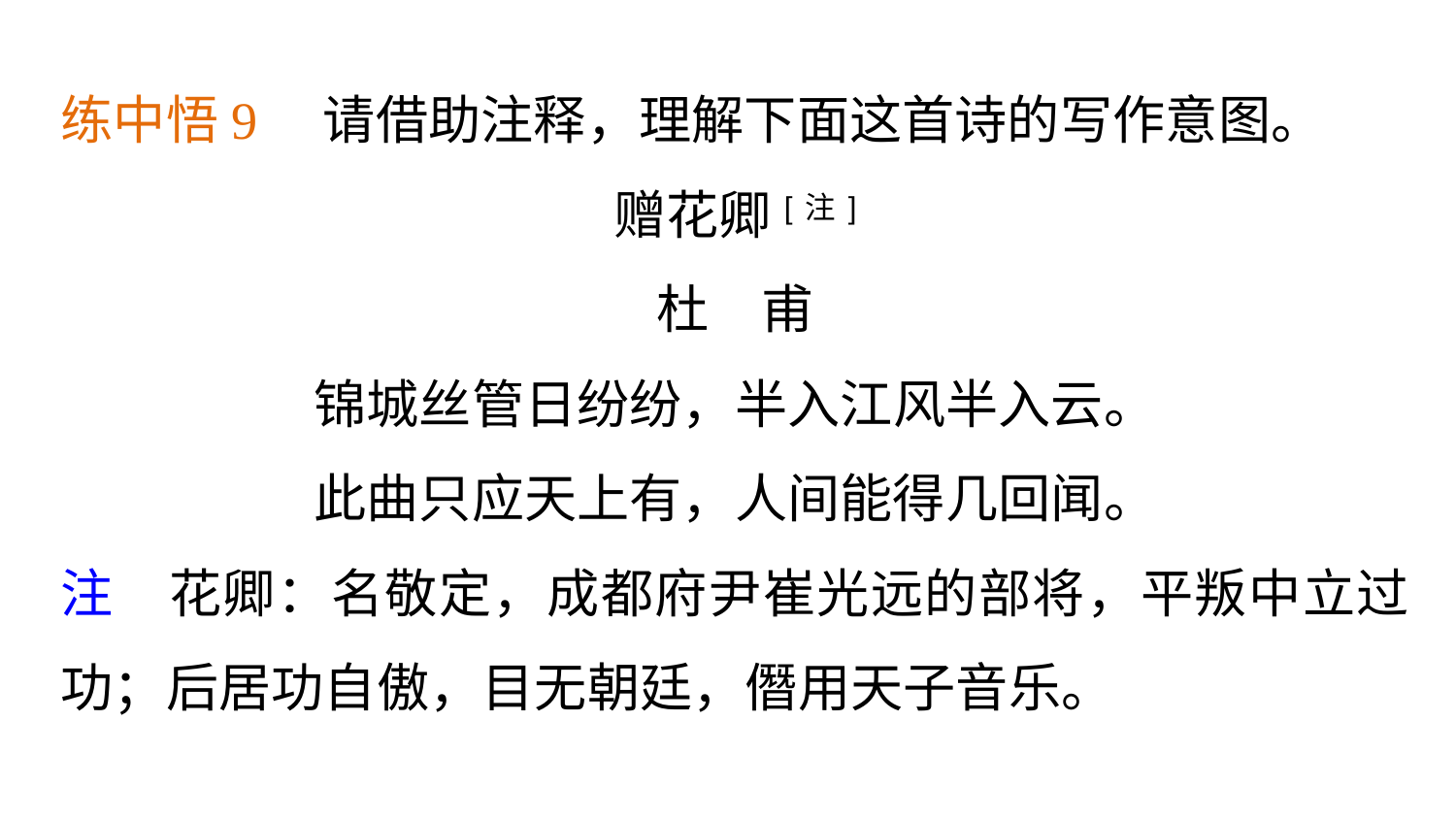

练中悟9　请借助注释，理解下面这首诗的写作意图。
赠花卿[注]
杜　甫
锦城丝管日纷纷，半入江风半入云。
此曲只应天上有，人间能得几回闻。
注　花卿：名敬定，成都府尹崔光远的部将，平叛中立过功；后居功自傲，目无朝廷，僭用天子音乐。